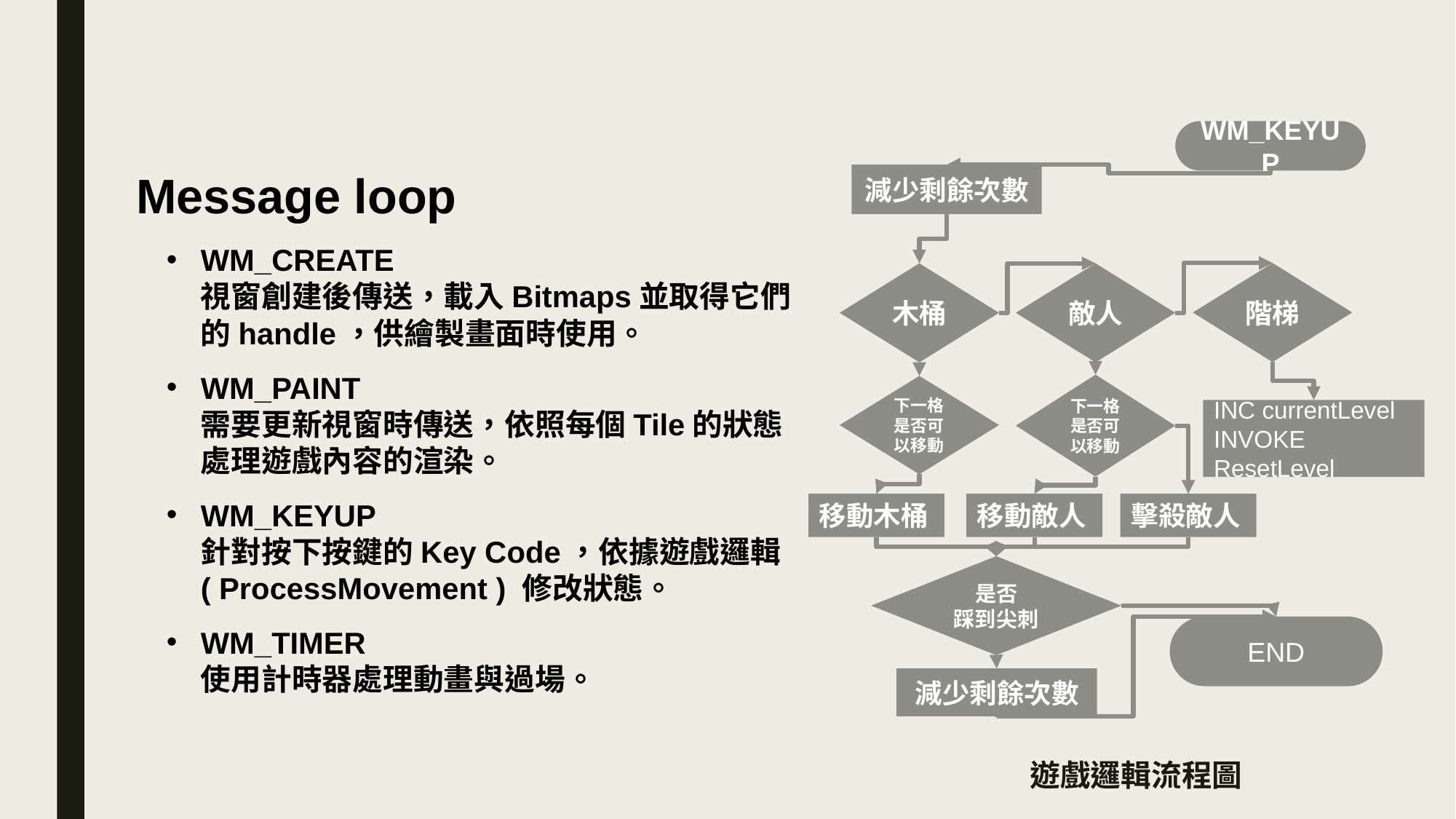

WM_KEYUP
Message loop
WM_CREATE
視窗創建後傳送，載入Bitmaps並取得它們的handle，供繪製畫面時使用。
WM_PAINT
需要更新視窗時傳送，依照每個Tile的狀態處理遊戲內容的渲染。
WM_KEYUP
針對按下按鍵的Key Code，依據遊戲邏輯 ( ProcessMovement ) 修改狀態。
WM_TIMER
使用計時器處理動畫與過場。
減少剩餘次數
階梯
木桶
敵人
下一格是否可以移動
下一格是否可以移動
INC currentLevel
INVOKE ResetLevel
擊殺敵人
移動敵人
移動木桶
是否
踩到尖刺
END
減少剩餘次數
遊戲邏輯流程圖